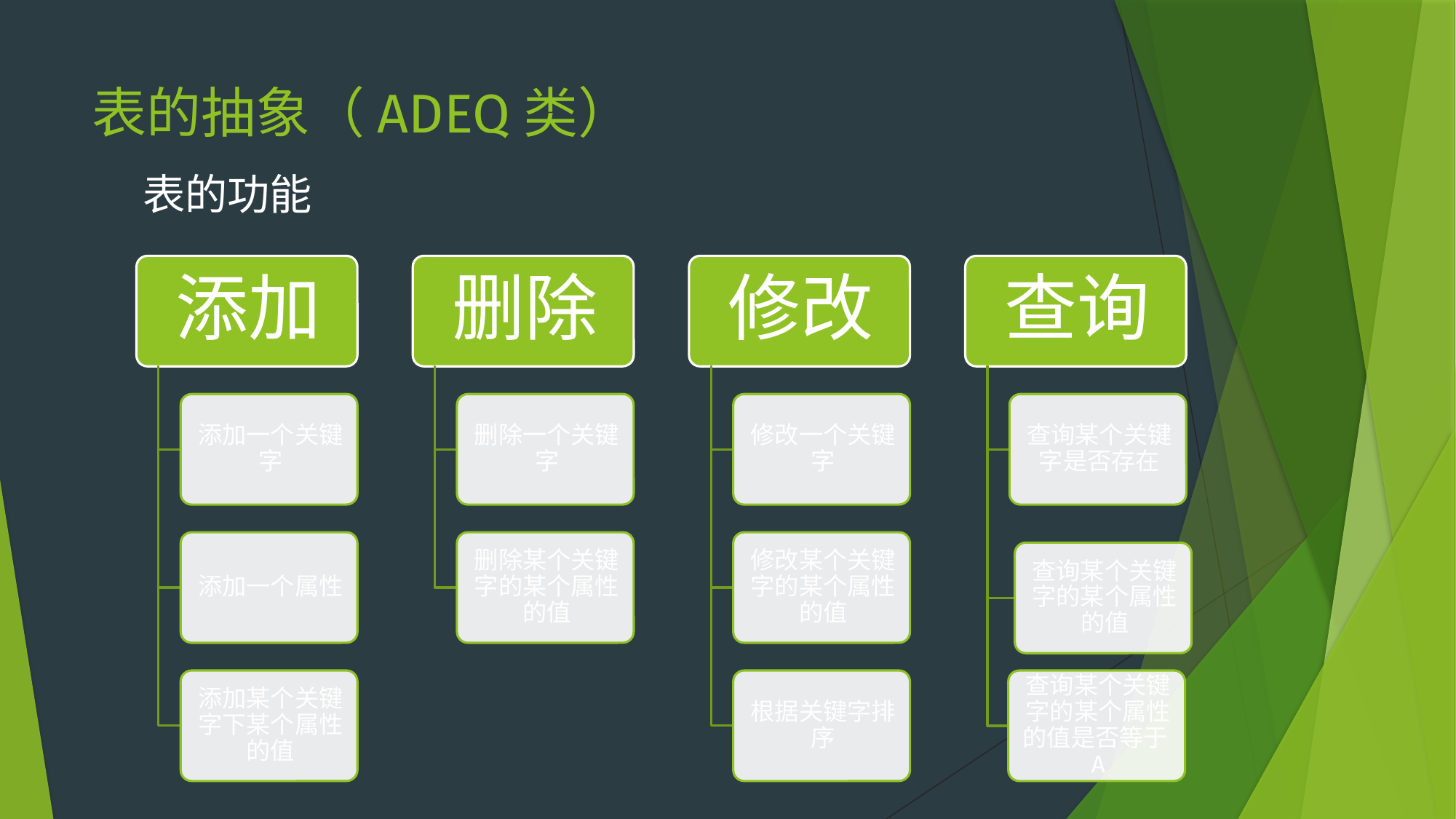

# 表的抽象（ADEQ类）
表的功能
添加
添加一个关键字
添加一个属性
添加某个关键字下某个属性的值
删除
删除一个关键字
删除某个关键字的某个属性的值
修改
修改一个关键字
修改某个关键字的某个属性的值
根据关键字排序
查询
查询某个关键字是否存在
查询某个关键字的某个属性的值
查询某个关键字的某个属性的值是否等于A